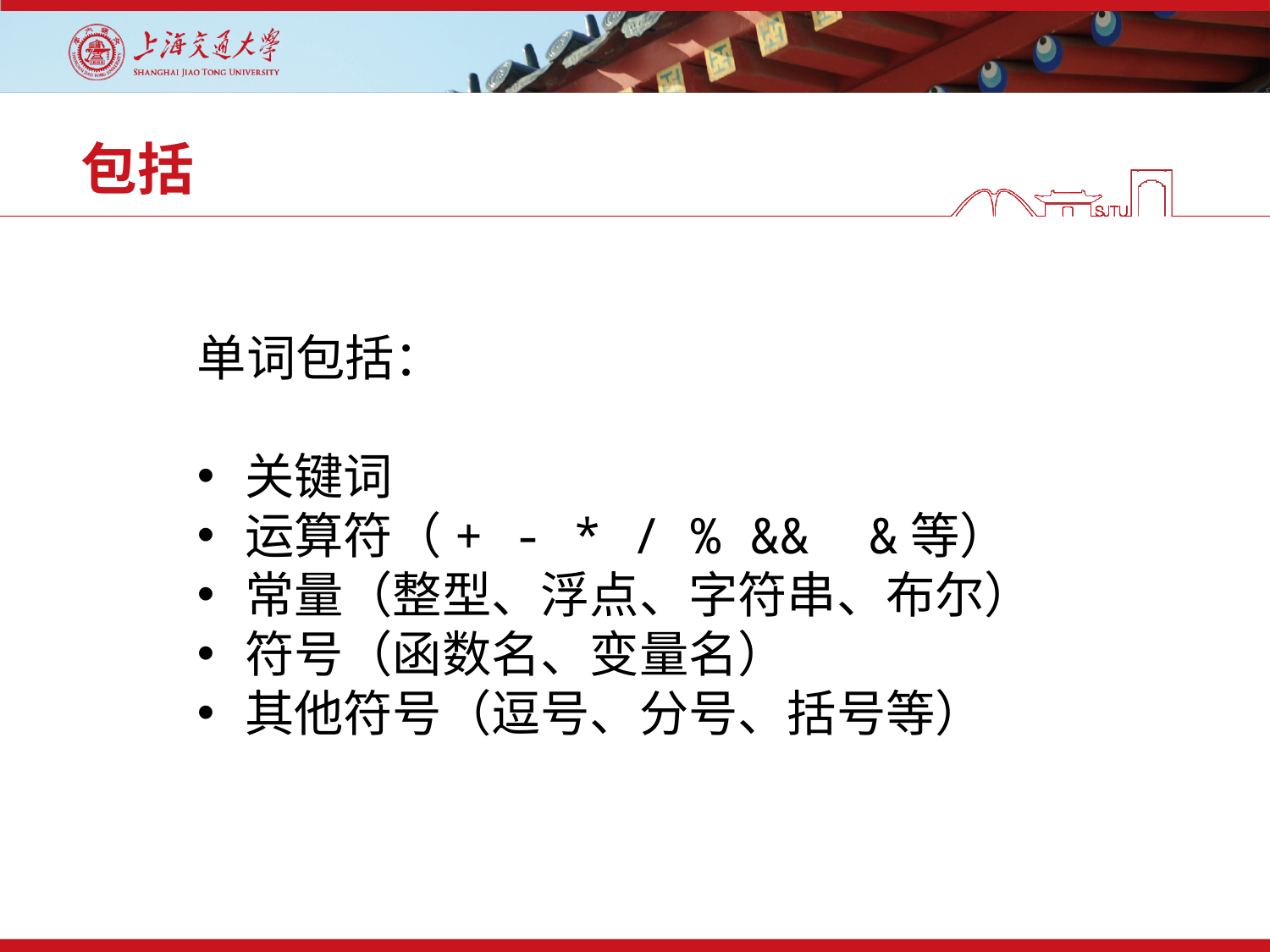

# 包括
单词包括：

关键词
运算符（+ - * / % &&  &等）
常量（整型、浮点、字符串、布尔）
符号（函数名、变量名）
其他符号（逗号、分号、括号等）